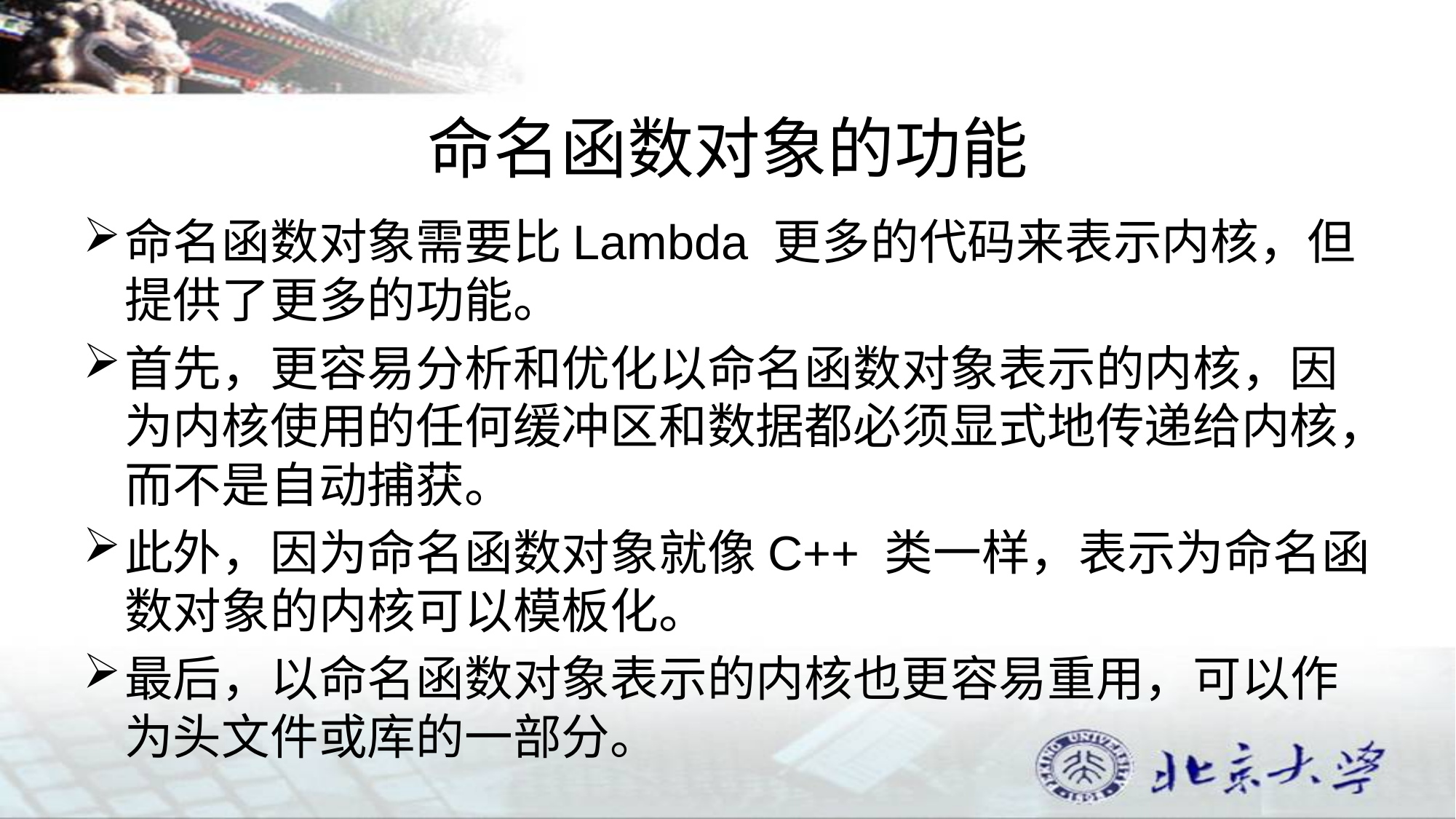

# 命名函数对象的功能
命名函数对象需要比Lambda 更多的代码来表示内核，但提供了更多的功能。
首先，更容易分析和优化以命名函数对象表示的内核，因为内核使用的任何缓冲区和数据都必须显式地传递给内核，而不是自动捕获。
此外，因为命名函数对象就像C++ 类一样，表示为命名函数对象的内核可以模板化。
最后，以命名函数对象表示的内核也更容易重用，可以作为头文件或库的一部分。